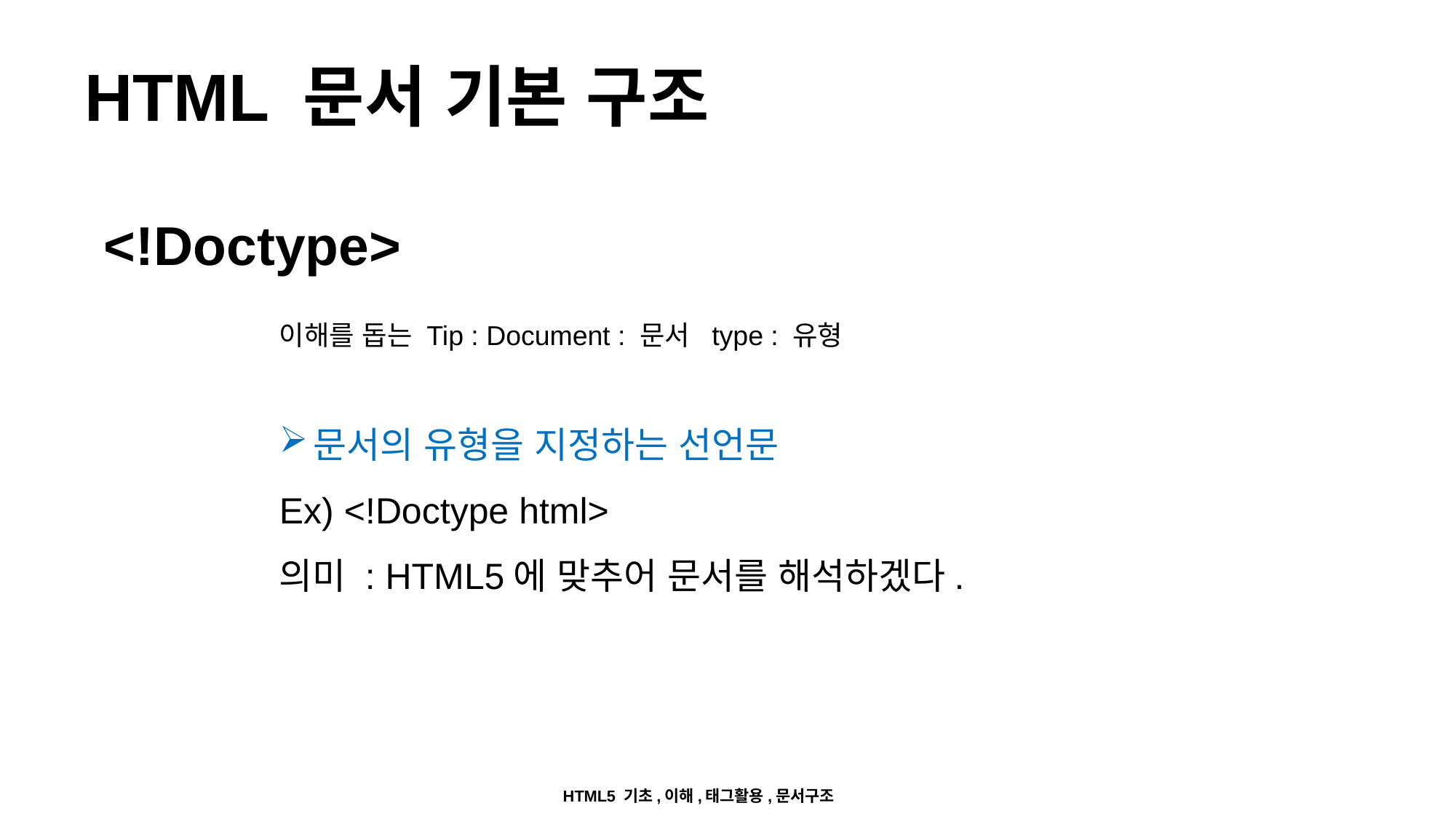

# HTML 문서 기본 구조
<!Doctype>
이해를 돕는 Tip : Document : 문서  type : 유형

문서의 유형을 지정하는 선언문
Ex) <!Doctype html>
의미 : HTML5에 맞추어 문서를 해석하겠다.
HTML5 & CSS3
HTML5 기초,이해,태그활용,문서구조
14